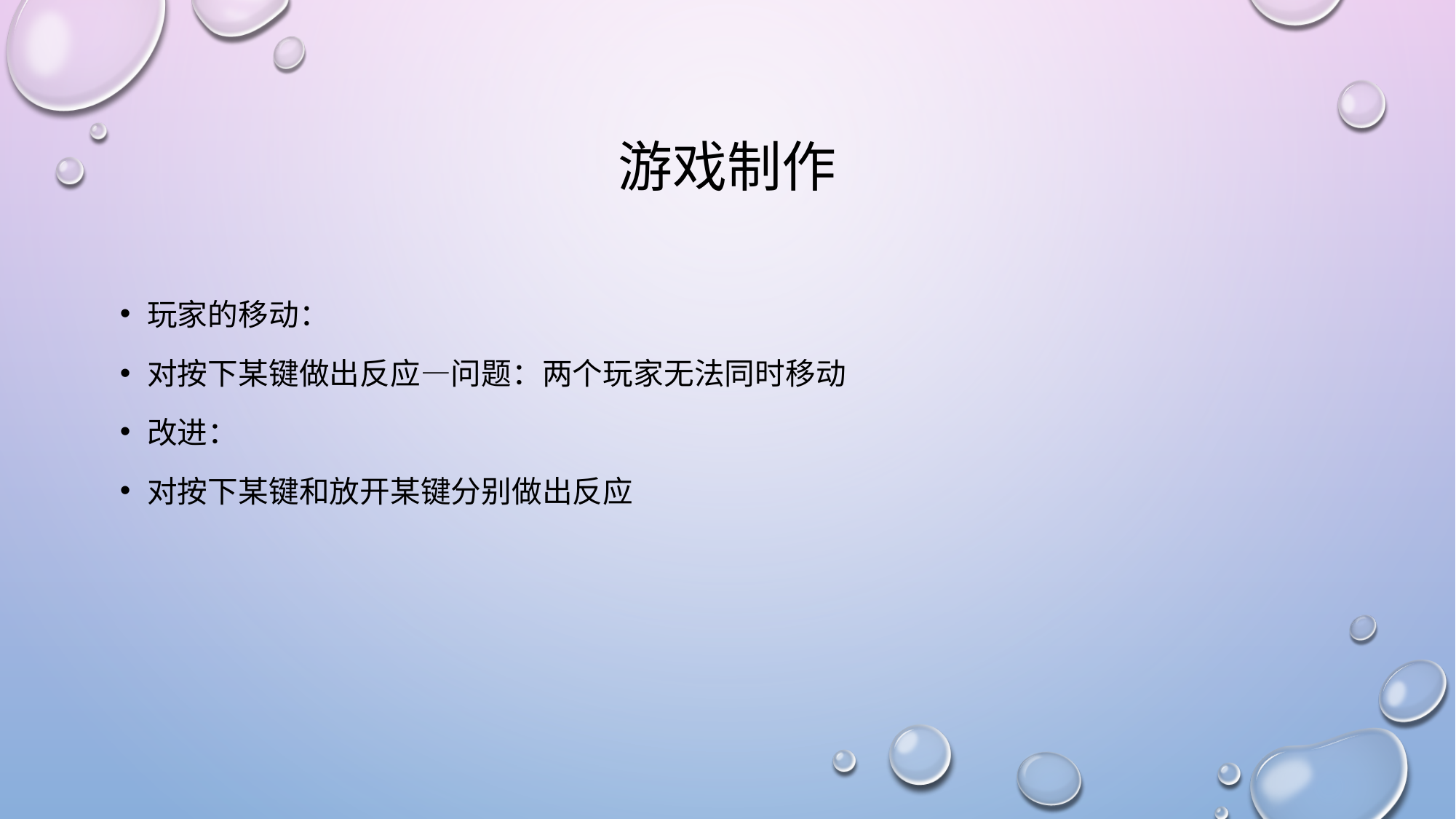

# 游戏制作
玩家的移动：
对按下某键做出反应—问题：两个玩家无法同时移动
改进：
对按下某键和放开某键分别做出反应